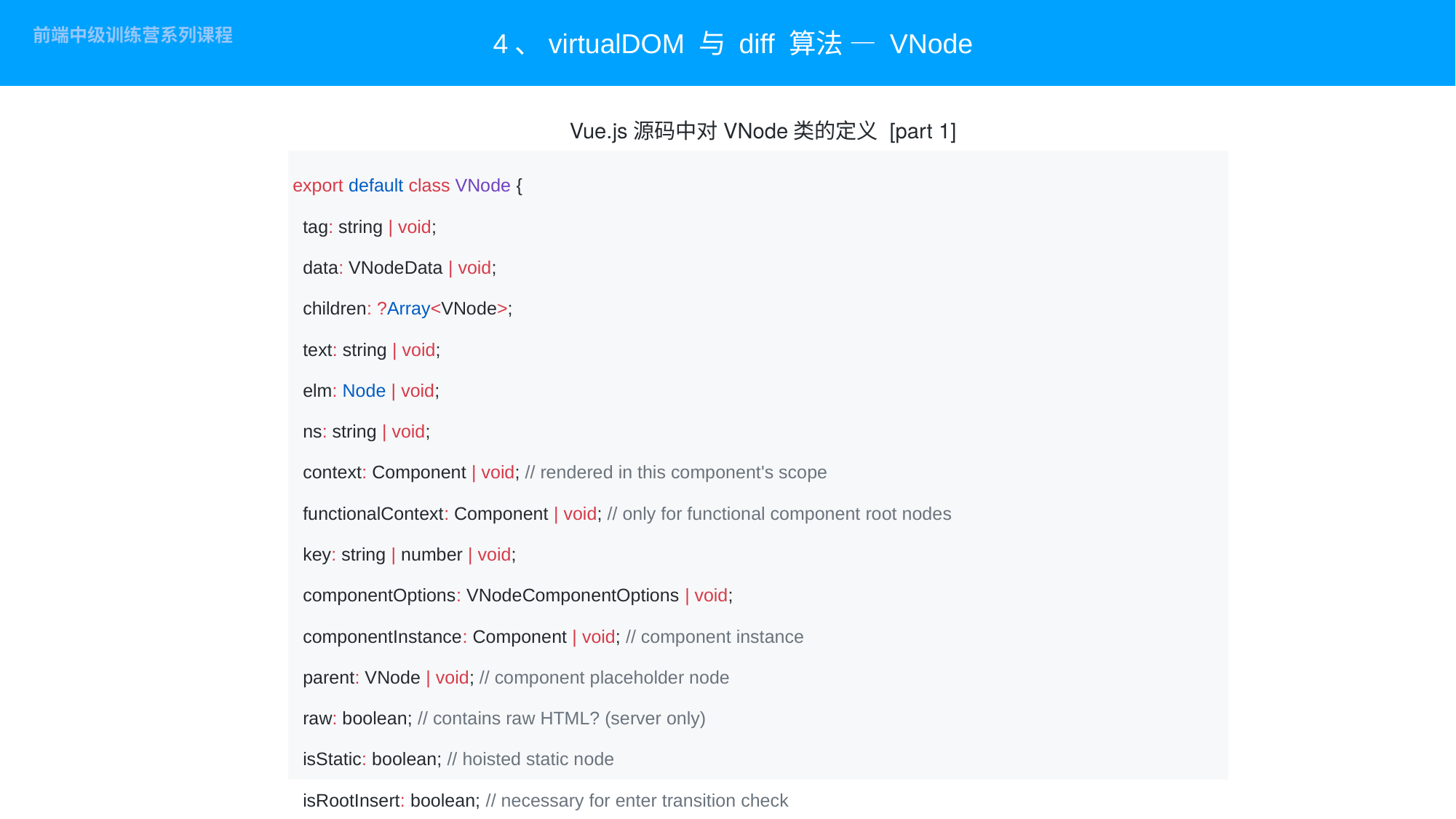

# 4、virtualDOM 与 diff 算法 — VNode
Vue.js源码中对VNode类的定义 [part 1]
export default class VNode {
  tag: string | void;
  data: VNodeData | void;
  children: ?Array<VNode>;
  text: string | void;
  elm: Node | void;
  ns: string | void;
  context: Component | void; // rendered in this component's scope
  functionalContext: Component | void; // only for functional component root nodes
  key: string | number | void;
  componentOptions: VNodeComponentOptions | void;
  componentInstance: Component | void; // component instance
  parent: VNode | void; // component placeholder node
  raw: boolean; // contains raw HTML? (server only)
  isStatic: boolean; // hoisted static node
  isRootInsert: boolean; // necessary for enter transition check
  isComment: boolean; // empty comment placeholder?
  isCloned: boolean; // is a cloned node?
  isOnce: boolean; // is a v-once node?
  constructor (…) {
     …
  }
  // DEPRECATED: alias for componentInstance for backwards compat.
  /* istanbul ignore next */
  get child (): Component | void {
    return this.componentInstance
  }
}